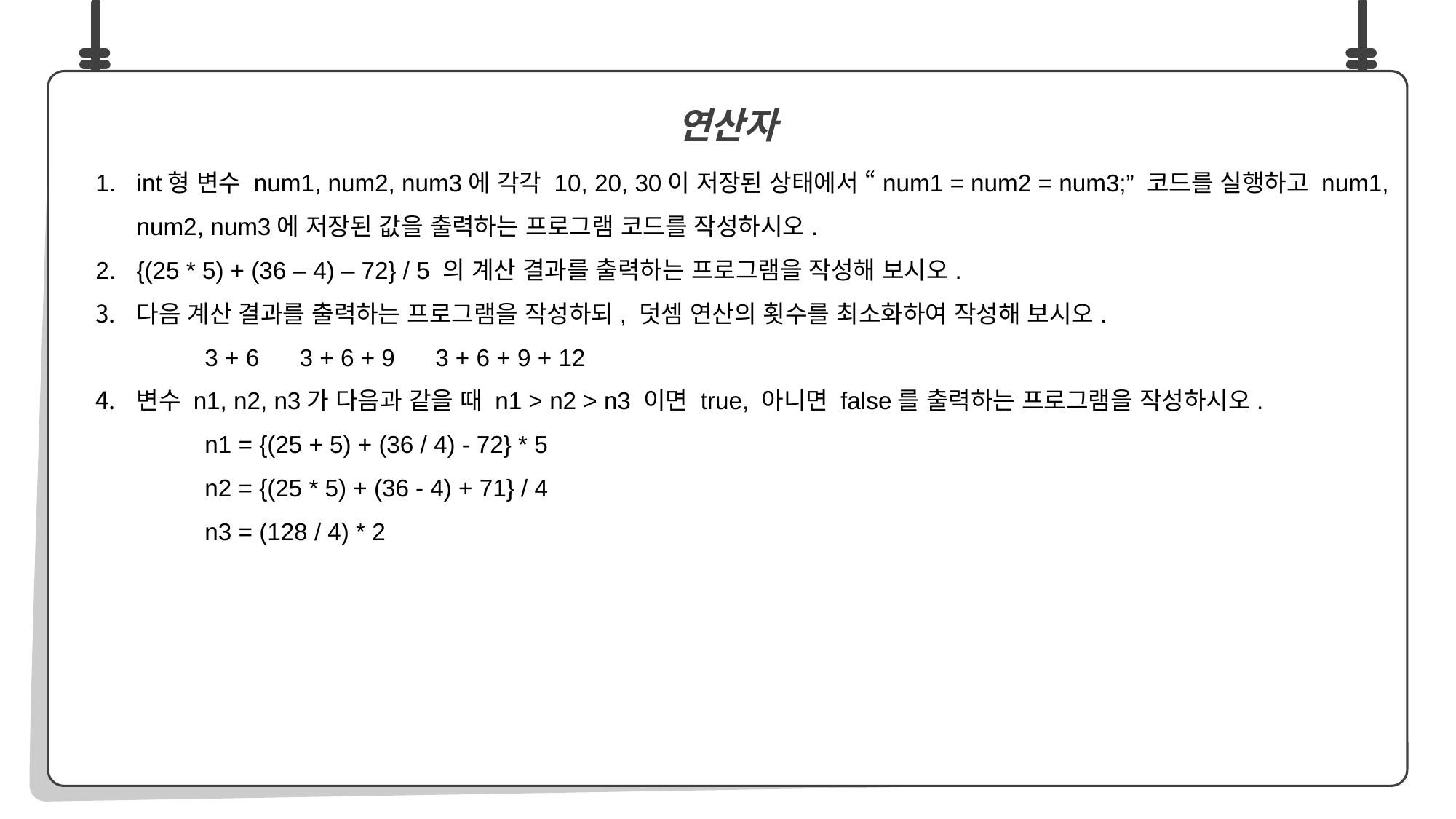

int형 변수 num1, num2, num3에 각각 10, 20, 30이 저장된 상태에서 “num1 = num2 = num3;” 코드를 실행하고 num1, num2, num3에 저장된 값을 출력하는 프로그램 코드를 작성하시오.
{(25 * 5) + (36 – 4) – 72} / 5 의 계산 결과를 출력하는 프로그램을 작성해 보시오.
다음 계산 결과를 출력하는 프로그램을 작성하되, 덧셈 연산의 횟수를 최소화하여 작성해 보시오.
	3 + 6      3 + 6 + 9      3 + 6 + 9 + 12
변수 n1, n2, n3가 다음과 같을 때 n1 > n2 > n3 이면 true, 아니면 false를 출력하는 프로그램을 작성하시오.
	n1 = {(25 + 5) + (36 / 4) - 72} * 5
	n2 = {(25 * 5) + (36 - 4) + 71} / 4
	n3 = (128 / 4) * 2

연산자